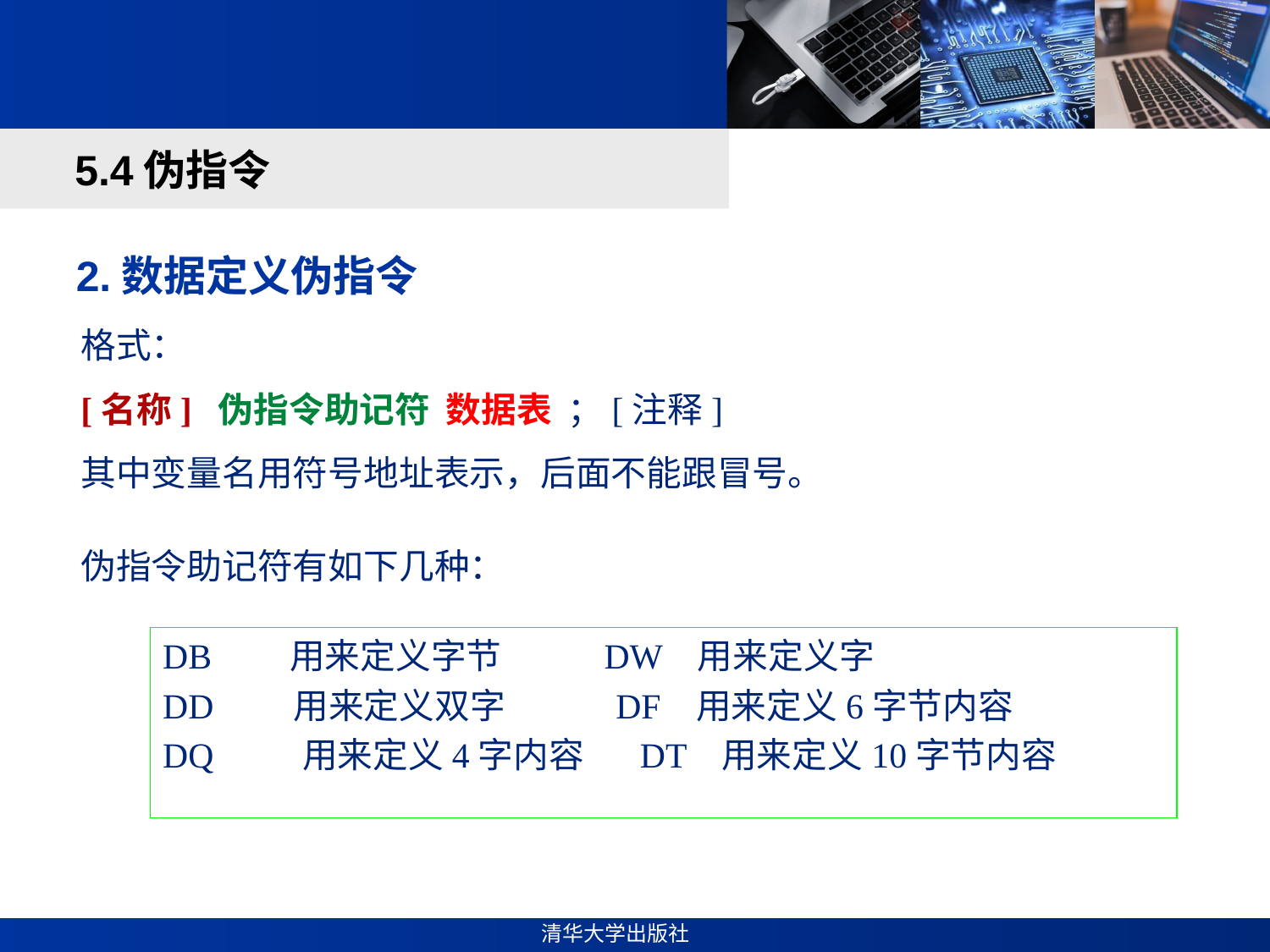

#
5.4伪指令

2.数据定义伪指令

格式：
[名称]  伪指令助记符  数据表  ；[注释]
其中变量名用符号地址表示，后面不能跟冒号。
伪指令助记符有如下几种：
DB	用来定义字节            DW   用来定义字
DD        用来定义双字             DF   用来定义6字节内容
DQ         用来定义4字内容      DT   用来定义10字节内容